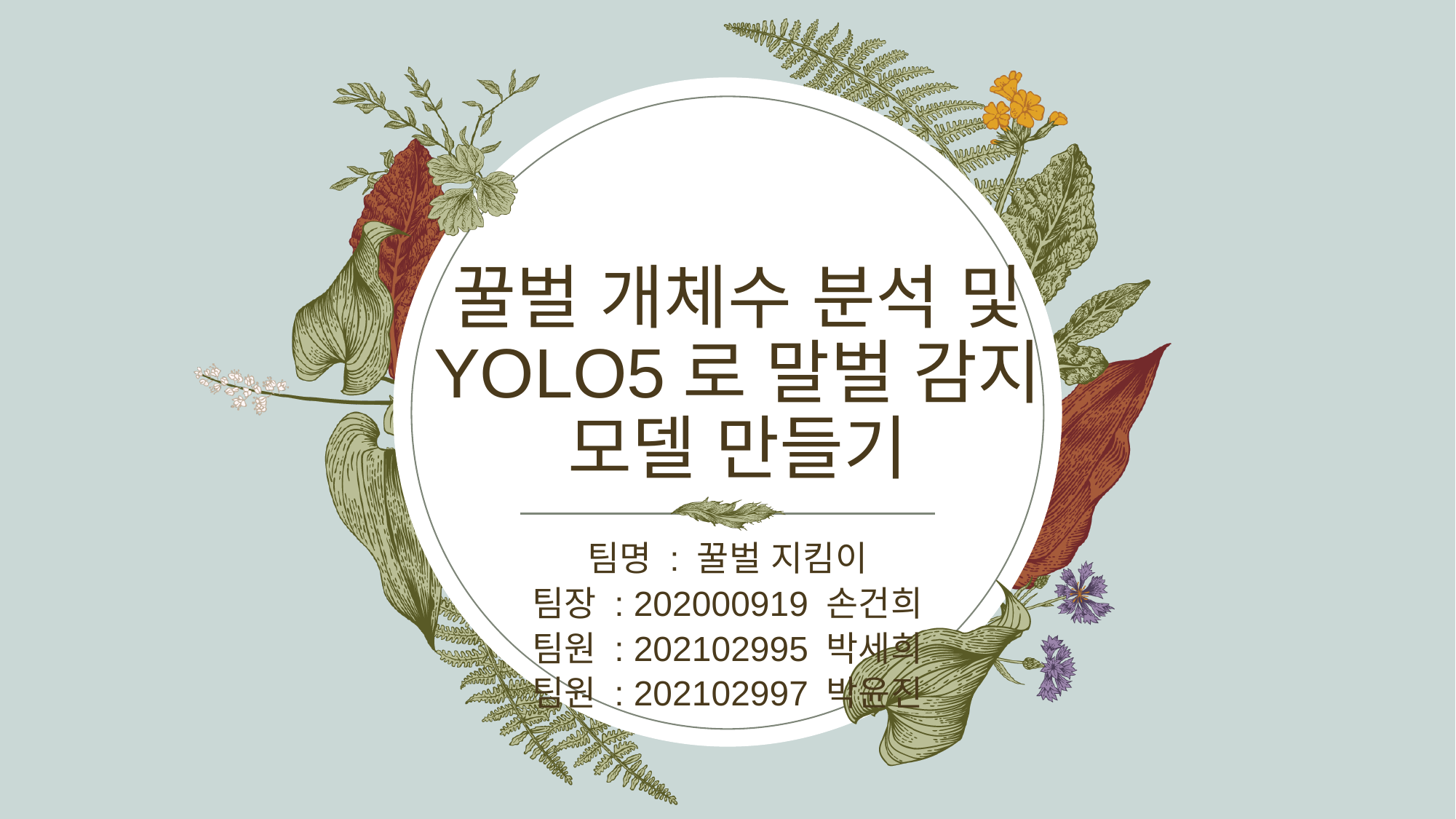

# 꿀벌 개체수 분석 및 YOLO5로 말벌 감지 모델 만들기
팀명 : 꿀벌 지킴이
팀장 : 202000919 손건희
팀원 : 202102995 박세희
팀원 : 202102997 박윤진